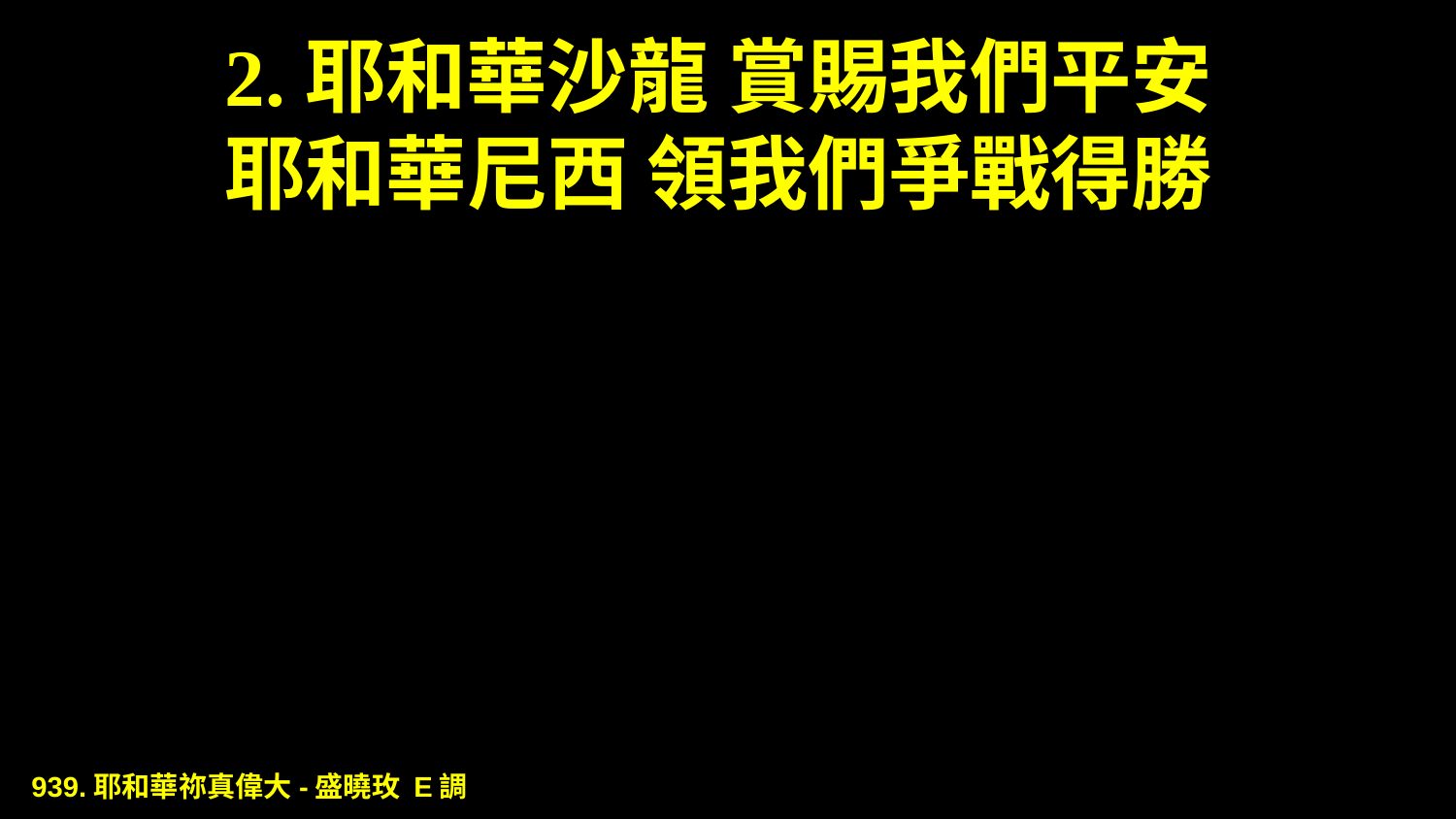

# 2.耶和華沙龍 賞賜我們平安 耶和華尼西 領我們爭戰得勝
939.耶和華祢真偉大-盛曉玫 E調